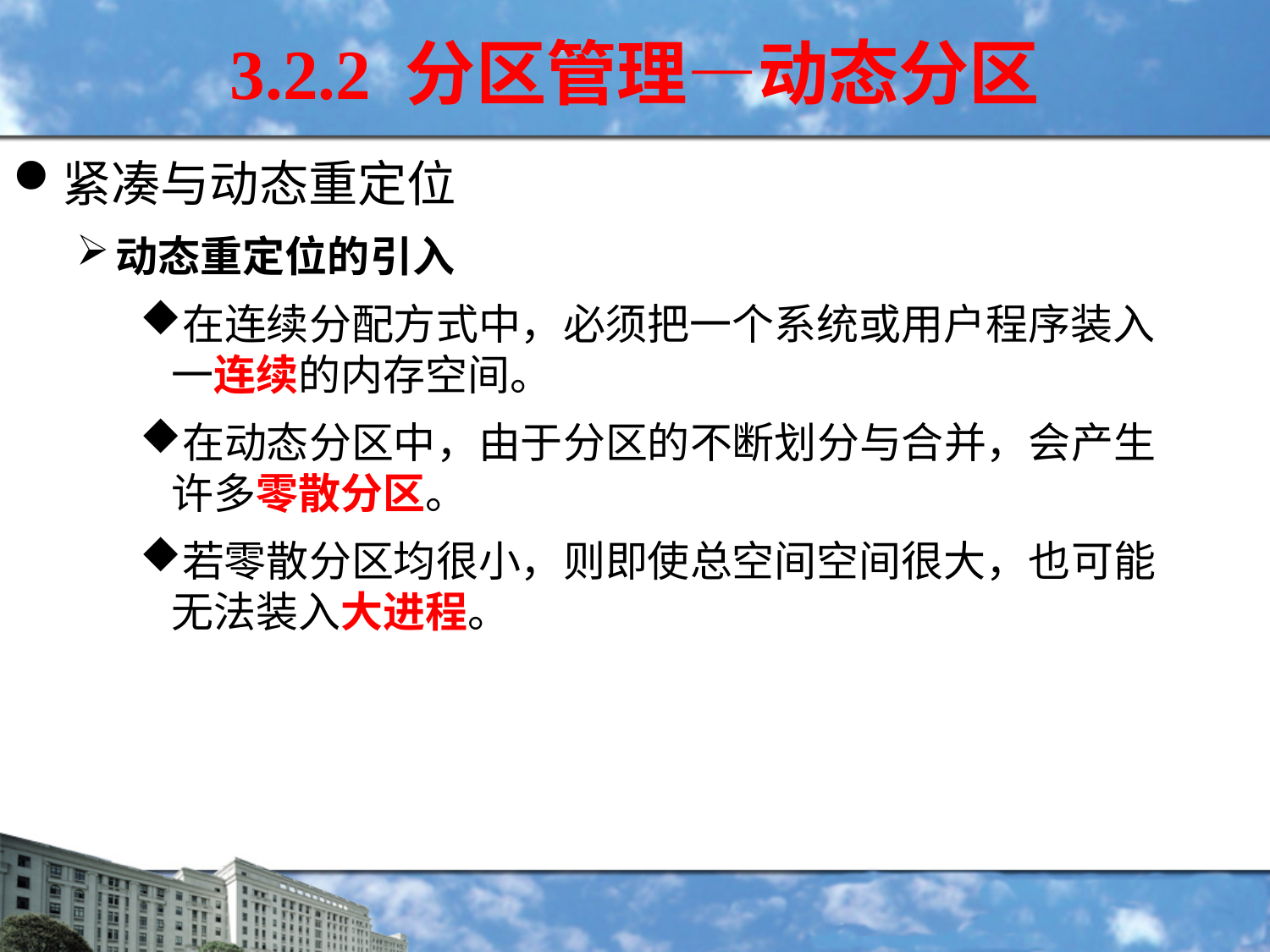

3.2.2 分区管理—动态分区
紧凑与动态重定位
动态重定位的引入
在连续分配方式中，必须把一个系统或用户程序装入一连续的内存空间。
在动态分区中，由于分区的不断划分与合并，会产生许多零散分区。
若零散分区均很小，则即使总空间空间很大，也可能无法装入大进程。